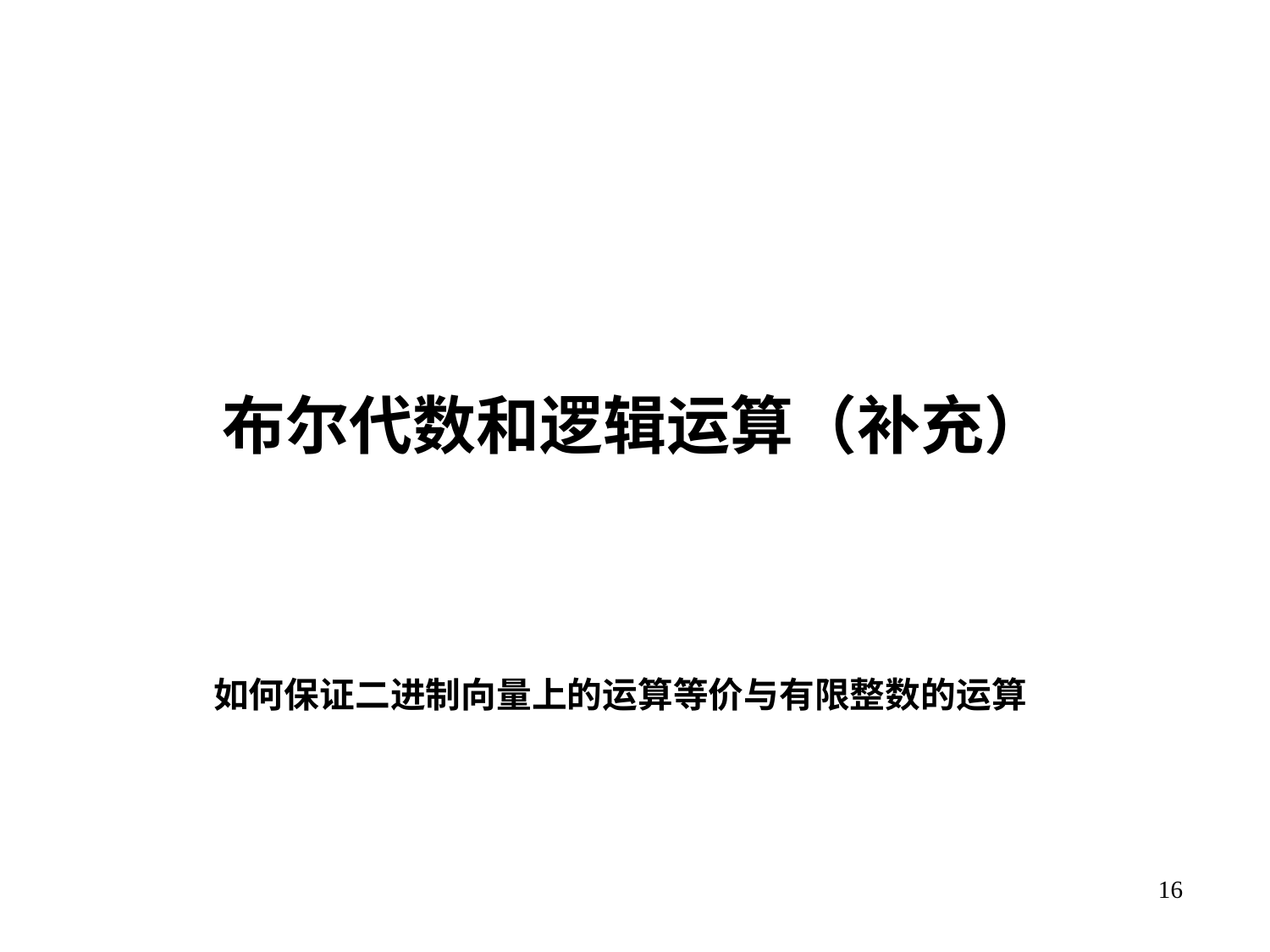

# 布尔代数和逻辑运算（补充）
如何保证二进制向量上的运算等价与有限整数的运算
16